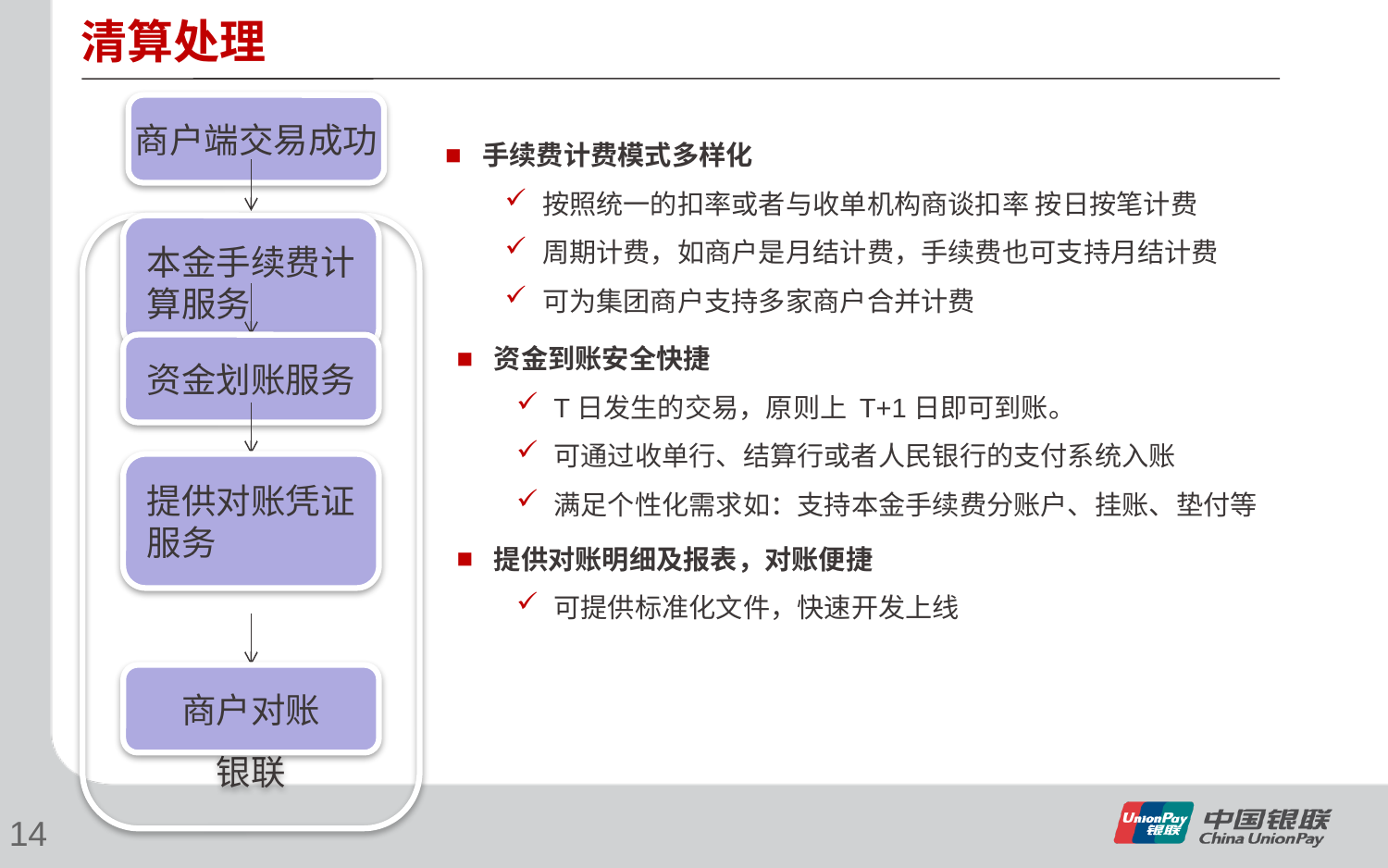

清算处理

商户端交易成功
手续费计费模式多样化
按照统一的扣率或者与收单机构商谈扣率 按日按笔计费
周期计费，如商户是月结计费，手续费也可支持月结计费
可为集团商户支持多家商户合并计费

银联
本金手续费计算服务
资金到账安全快捷
T日发生的交易，原则上 T+1日即可到账。
可通过收单行、结算行或者人民银行的支付系统入账
满足个性化需求如：支持本金手续费分账户、挂账、垫付等
资金划账服务
提供对账凭证服务
提供对账明细及报表，对账便捷
可提供标准化文件，快速开发上线

商户对账